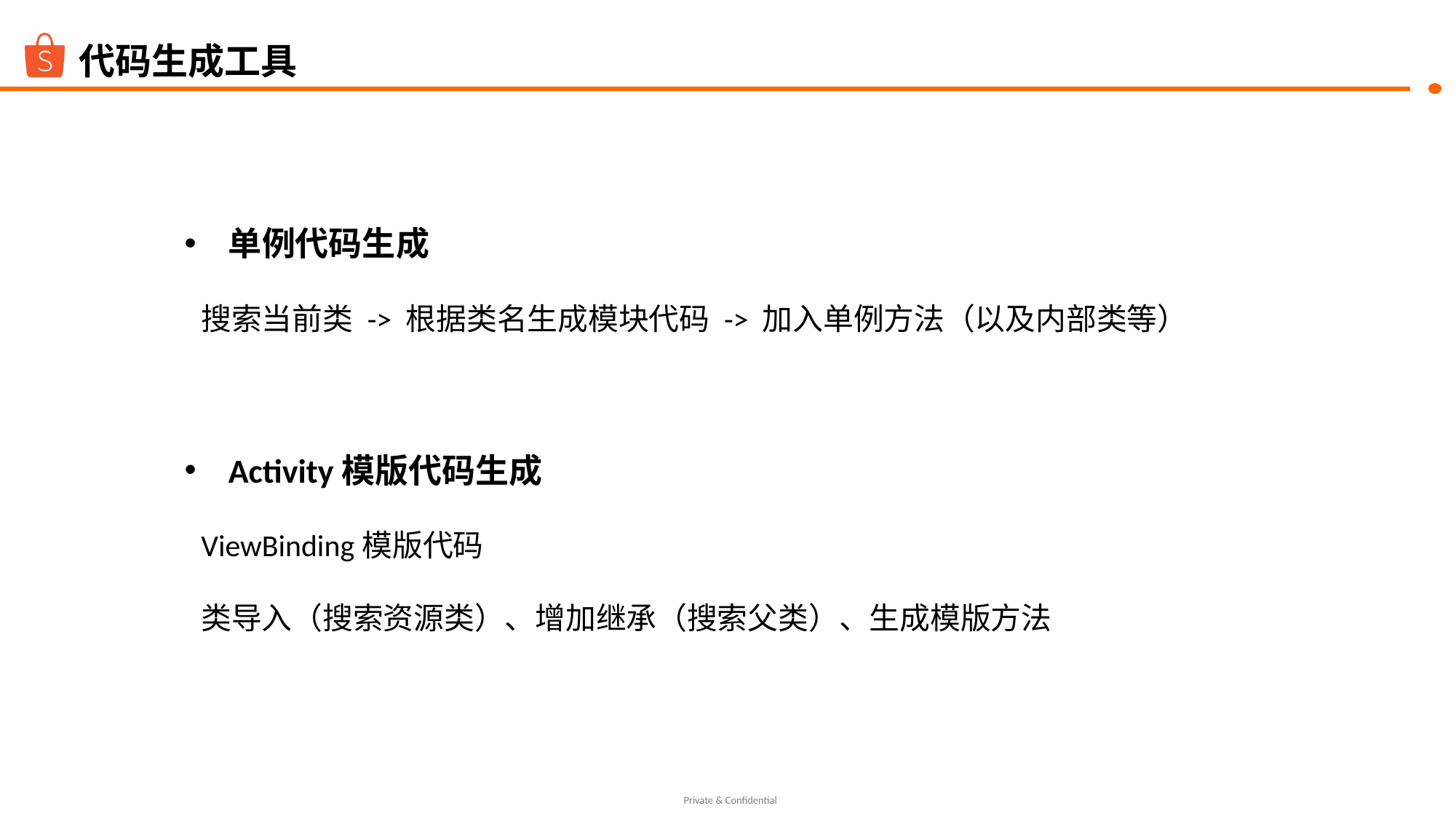

# 代码生成工具

单例代码生成
搜索当前类 -> 根据类名生成模块代码 -> 加入单例方法（以及内部类等）

Activity模版代码生成
ViewBinding模版代码
类导入（搜索资源类）、增加继承（搜索父类）、生成模版方法